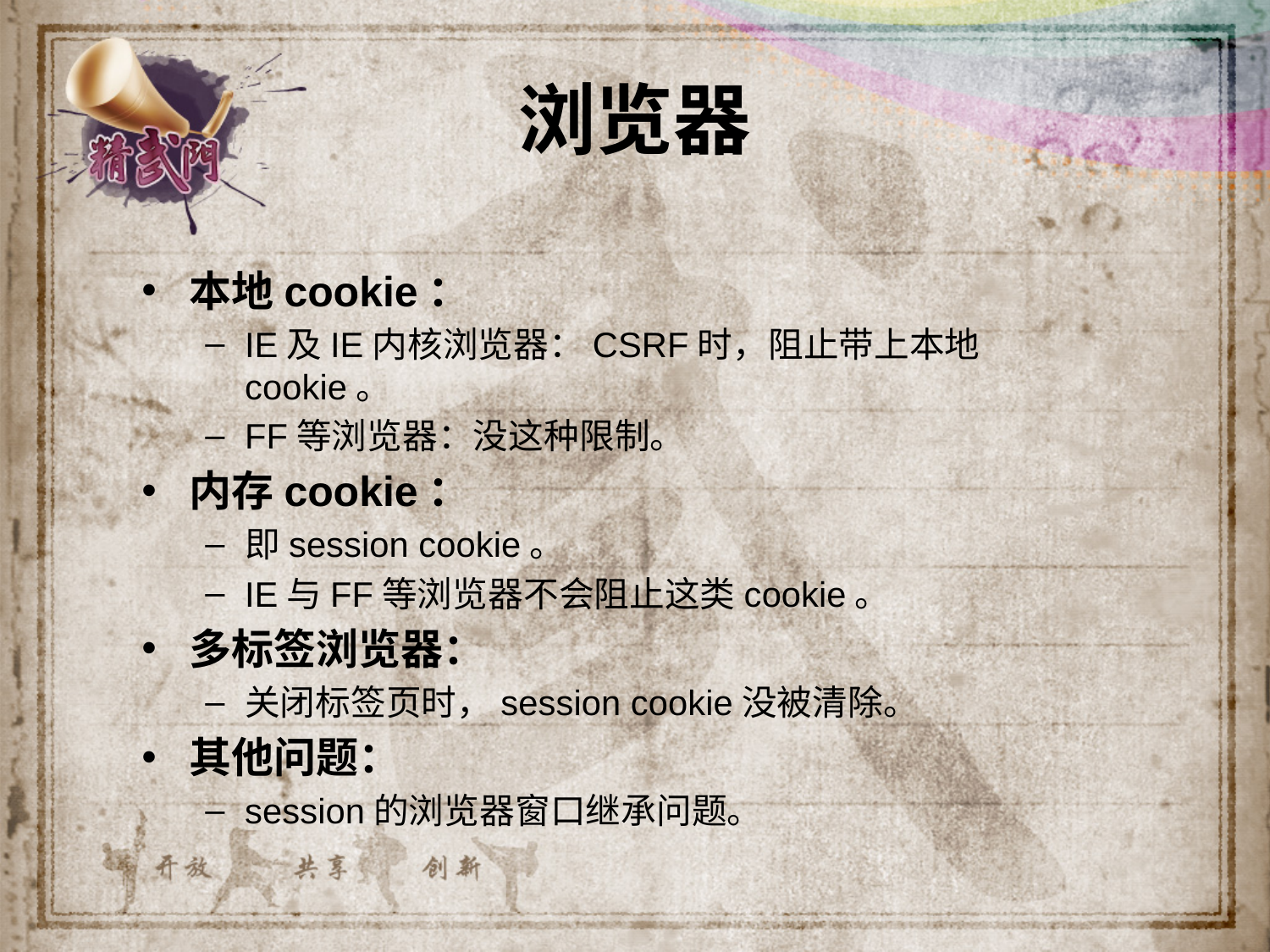

# 浏览器
本地cookie：
IE及IE内核浏览器：CSRF时，阻止带上本地cookie。
FF等浏览器：没这种限制。
内存cookie：
即session cookie。
IE与FF等浏览器不会阻止这类cookie。
多标签浏览器：
关闭标签页时，session cookie没被清除。
其他问题：
session的浏览器窗口继承问题。